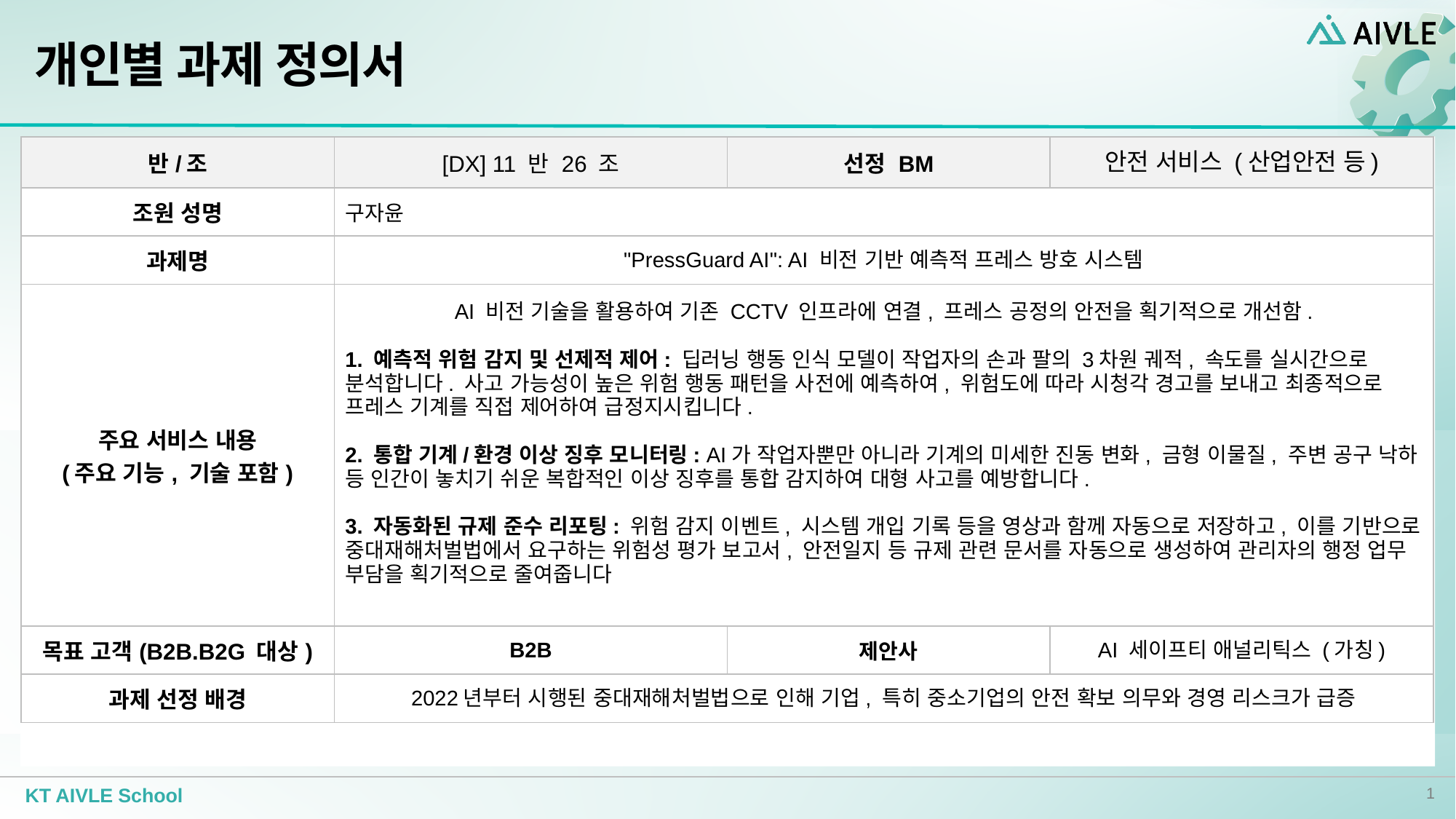

개인별 과제 정의서
| 반/조 | [DX] 11 반 26 조 | 선정 BM | 안전 서비스 (산업안전 등) |
| --- | --- | --- | --- |
| 조원 성명 | 구자윤 |  |  |
| 과제명 | "PressGuard AI": AI 비전 기반 예측적 프레스 방호 시스템 |  |  |
| 주요 서비스 내용 (주요 기능, 기술 포함) | AI 비전 기술을 활용하여 기존 CCTV 인프라에 연결, 프레스 공정의 안전을 획기적으로 개선함. 1. 예측적 위험 감지 및 선제적 제어: 딥러닝 행동 인식 모델이 작업자의 손과 팔의 3차원 궤적, 속도를 실시간으로 분석합니다. 사고 가능성이 높은 위험 행동 패턴을 사전에 예측하여, 위험도에 따라 시청각 경고를 보내고 최종적으로 프레스 기계를 직접 제어하여 급정지시킵니다. 2. 통합 기계/환경 이상 징후 모니터링: AI가 작업자뿐만 아니라 기계의 미세한 진동 변화, 금형 이물질, 주변 공구 낙하 등 인간이 놓치기 쉬운 복합적인 이상 징후를 통합 감지하여 대형 사고를 예방합니다. 3. 자동화된 규제 준수 리포팅: 위험 감지 이벤트, 시스템 개입 기록 등을 영상과 함께 자동으로 저장하고, 이를 기반으로 중대재해처벌법에서 요구하는 위험성 평가 보고서, 안전일지 등 규제 관련 문서를 자동으로 생성하여 관리자의 행정 업무 부담을 획기적으로 줄여줍니다 |  |  |
| 목표 고객(B2B.B2G 대상) | B2B | 제안사 | AI 세이프티 애널리틱스 (가칭) |
| 과제 선정 배경 | 2022년부터 시행된 중대재해처벌법으로 인해 기업, 특히 중소기업의 안전 확보 의무와 경영 리스크가 급증 |  |  |